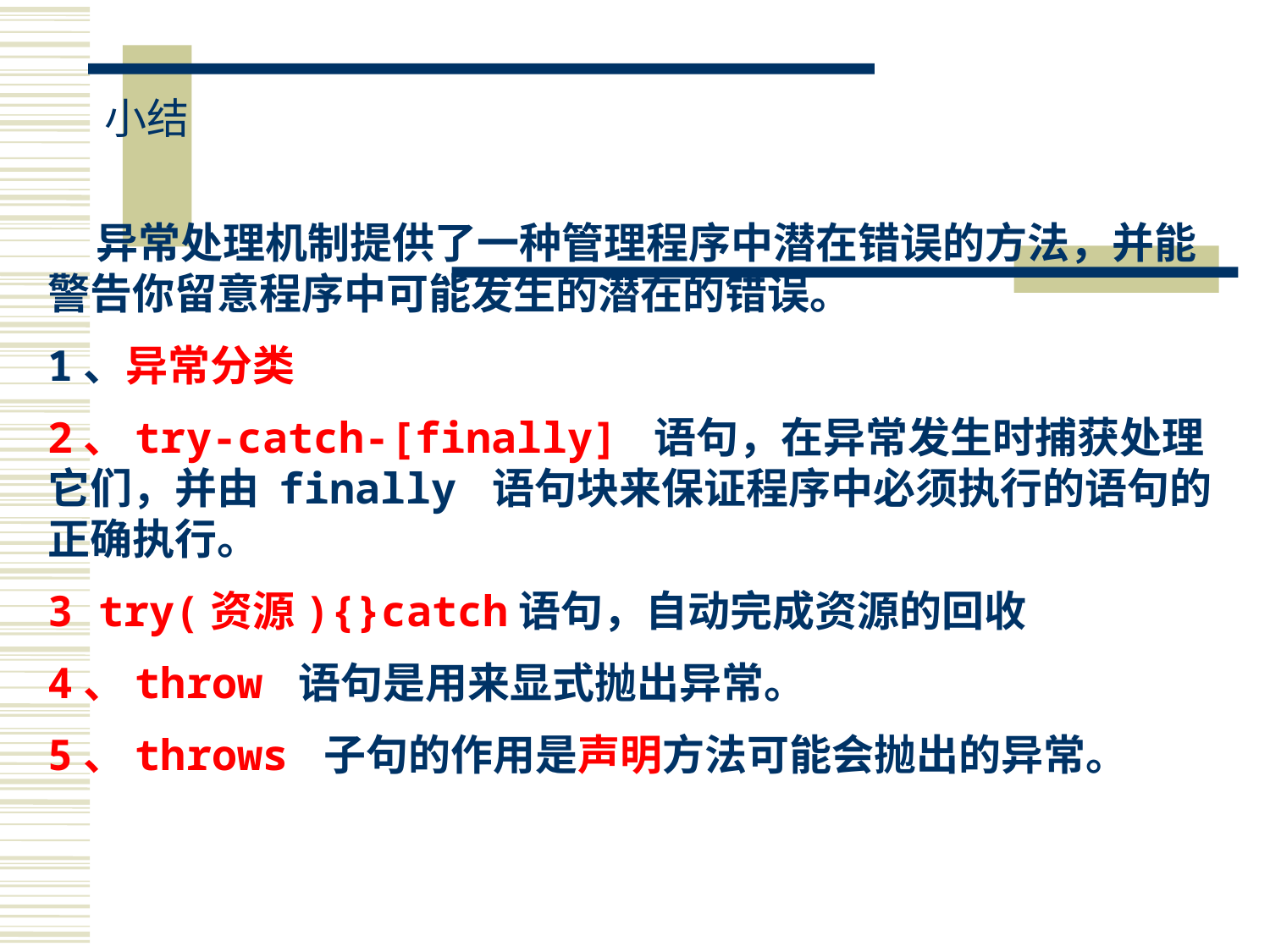

小结
    异常处理机制提供了一种管理程序中潜在错误的方法，并能警告你留意程序中可能发生的潜在的错误。
1、异常分类
2、try-catch-[finally] 语句，在异常发生时捕获处理它们，并由 finally 语句块来保证程序中必须执行的语句的正确执行。
3 try(资源){}catch语句，自动完成资源的回收
4、throw 语句是用来显式抛出异常。
5、throws 子句的作用是声明方法可能会抛出的异常。